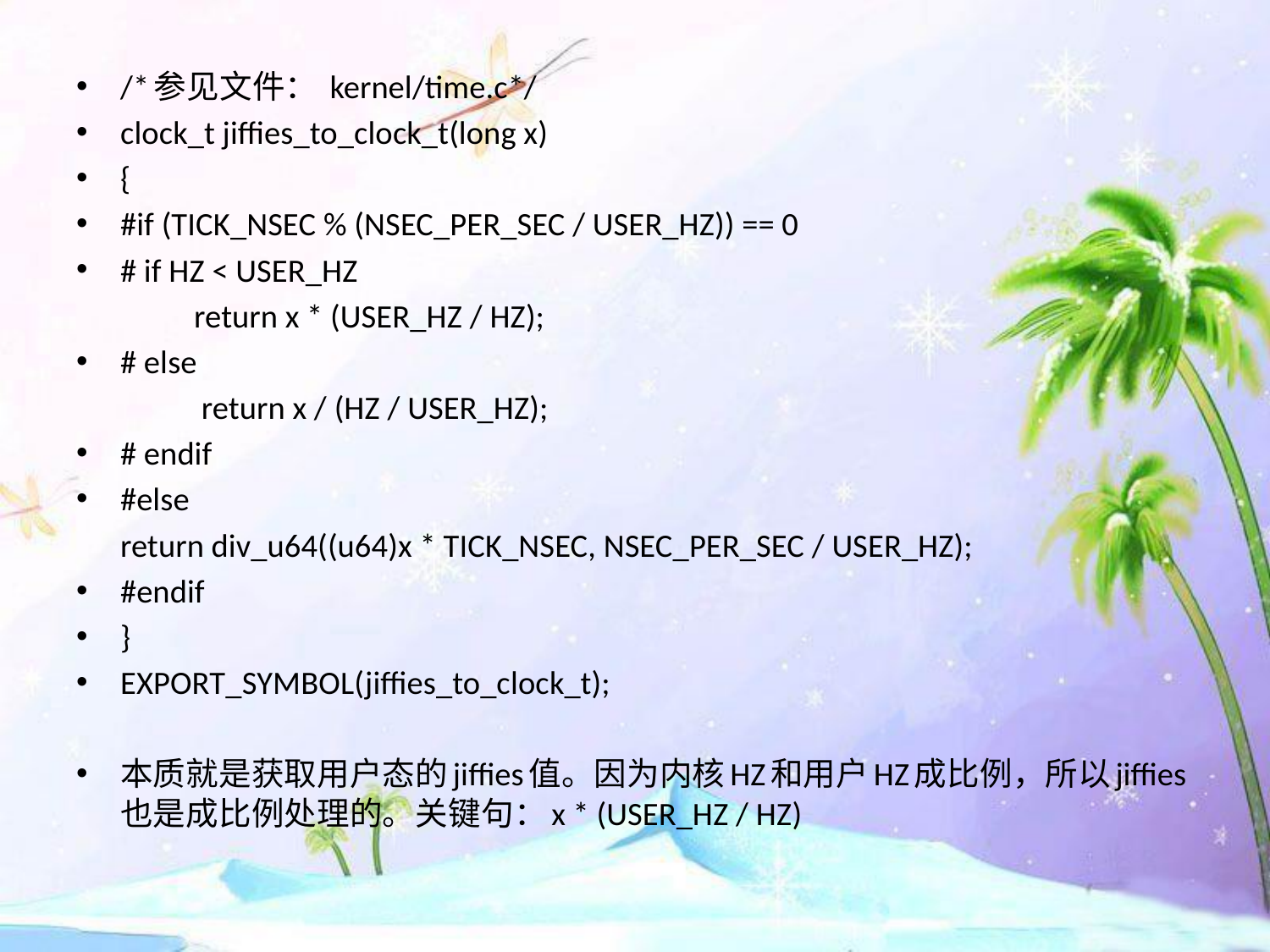

/*参见文件： kernel/time.c*/
clock_t jiffies_to_clock_t(long x)
{
#if (TICK_NSEC % (NSEC_PER_SEC / USER_HZ)) == 0
# if HZ < USER_HZ
        	return x * (USER_HZ / HZ);
# else
       	 return x / (HZ / USER_HZ);
# endif
#else
		return div_u64((u64)x * TICK_NSEC, NSEC_PER_SEC / USER_HZ);
#endif
}
EXPORT_SYMBOL(jiffies_to_clock_t);

本质就是获取用户态的jiffies值。因为内核HZ和用户HZ成比例，所以jiffies也是成比例处理的。关键句：x * (USER_HZ / HZ)